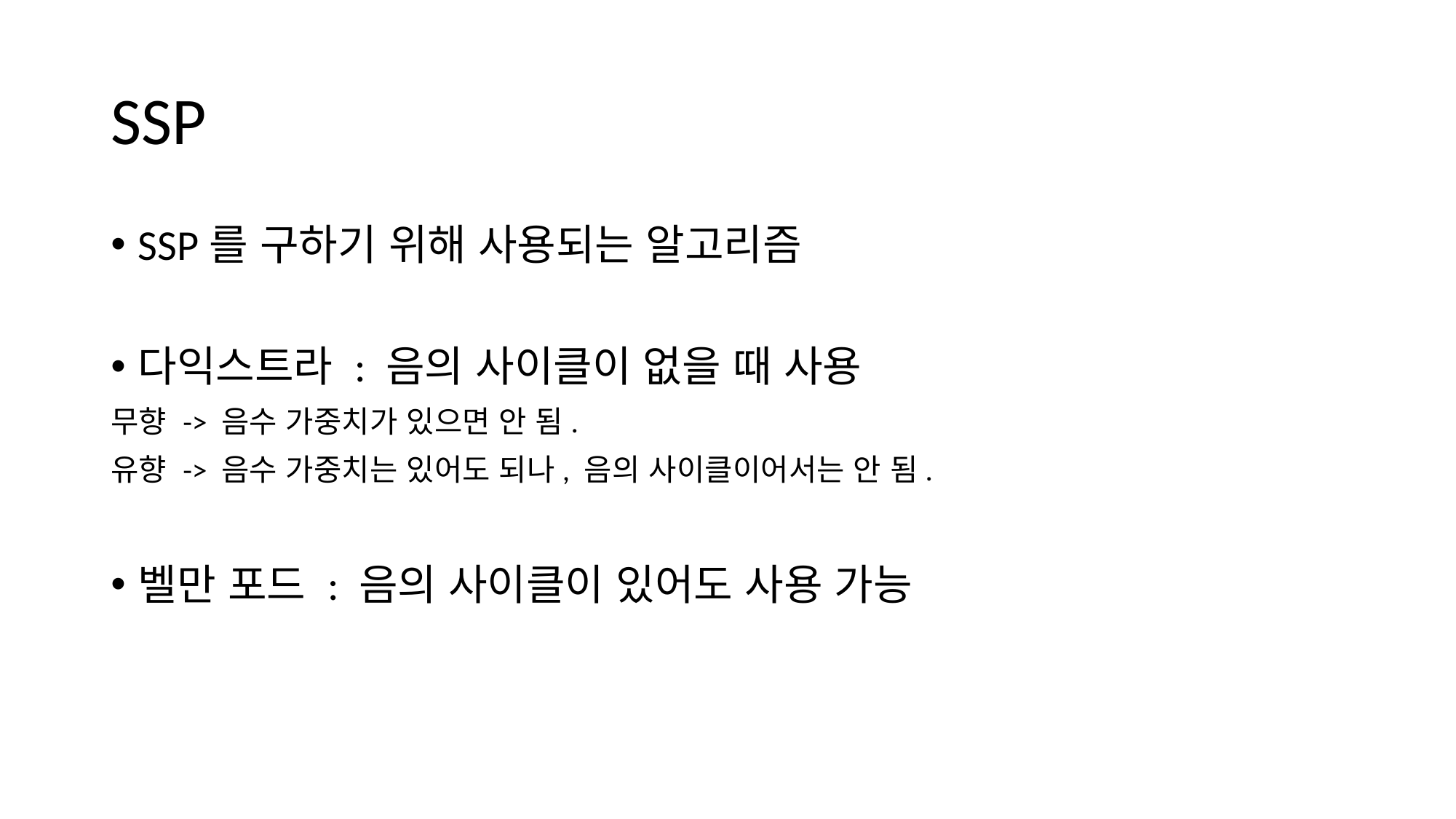

# SSP
SSP를 구하기 위해 사용되는 알고리즘

다익스트라 : 음의 사이클이 없을 때 사용
무향 -> 음수 가중치가 있으면 안 됨.
유향 -> 음수 가중치는 있어도 되나, 음의 사이클이어서는 안 됨.

벨만 포드 : 음의 사이클이 있어도 사용 가능